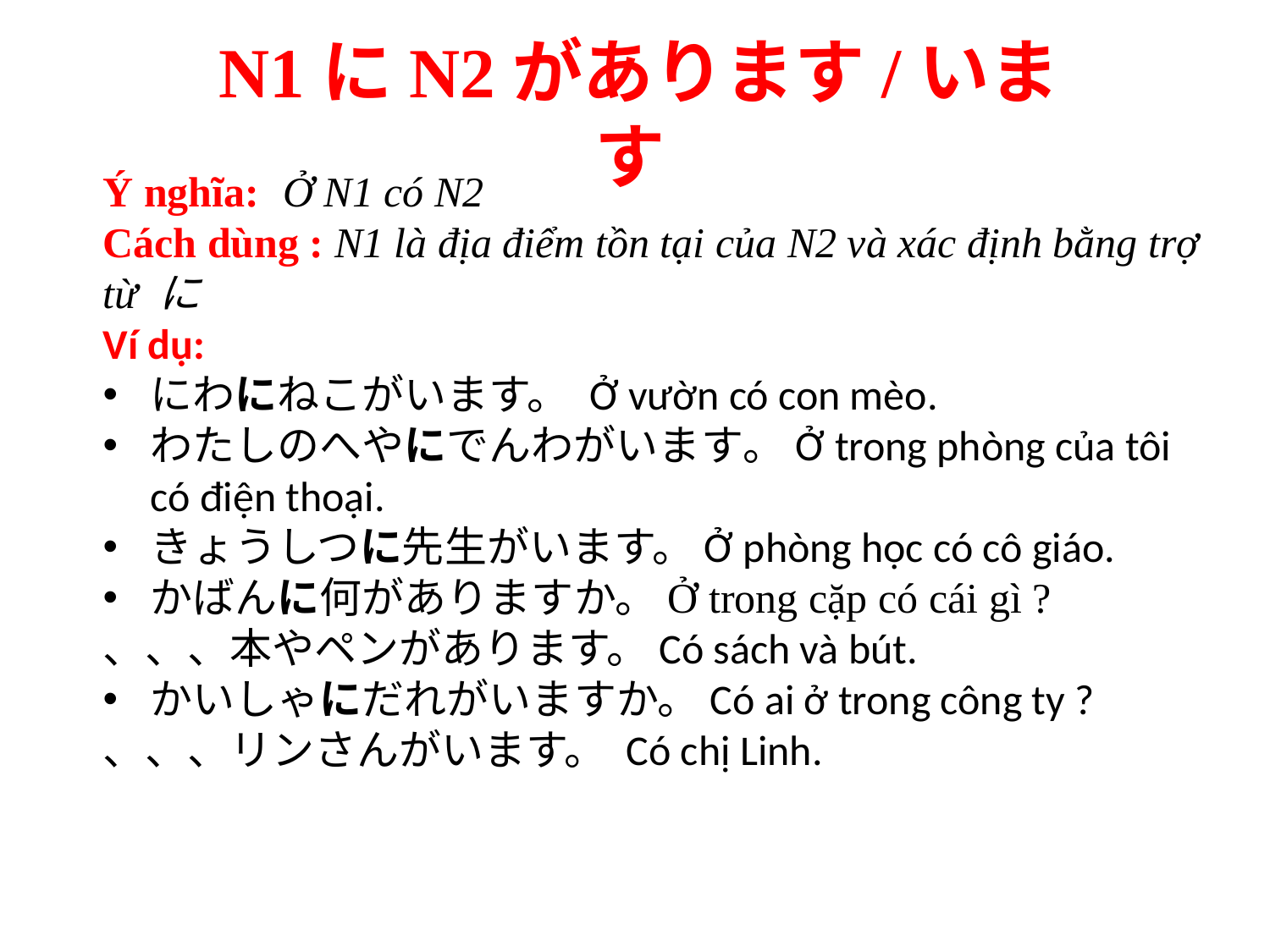

N1にN2があります/います
Ý nghĩa:  Ở N1 có N2
Cách dùng : N1 là địa điểm tồn tại của N2 và xác định bằng trợ từ に
Ví dụ:
にわにねこがいます。 Ở vườn có con mèo.
わたしのへやにでんわがいます。Ở trong phòng của tôi có điện thoại.
きょうしつに先生がいます。Ở phòng học có cô giáo.
かばんに何がありますか。Ở trong cặp có cái gì ?
、、、本やペンがあります。Có sách và bút.
かいしゃにだれがいますか。Có ai ở trong công ty ?
、、、リンさんがいます。 Có chị Linh.